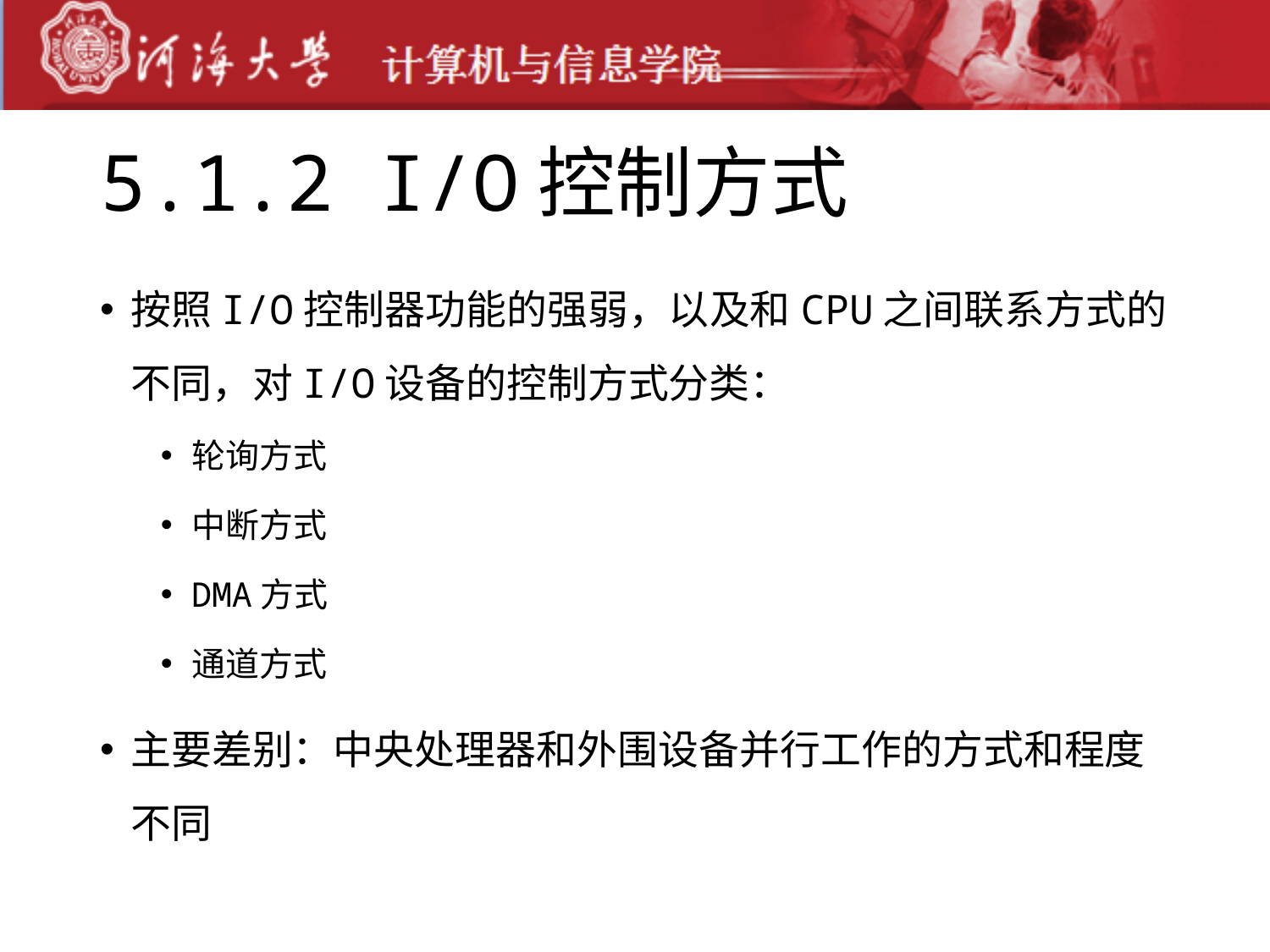

# 5.1.2 I/O控制方式
按照I/O控制器功能的强弱，以及和CPU之间联系方式的不同，对I/O设备的控制方式分类：
轮询方式
中断方式
DMA方式
通道方式
主要差别：中央处理器和外围设备并行工作的方式和程度不同